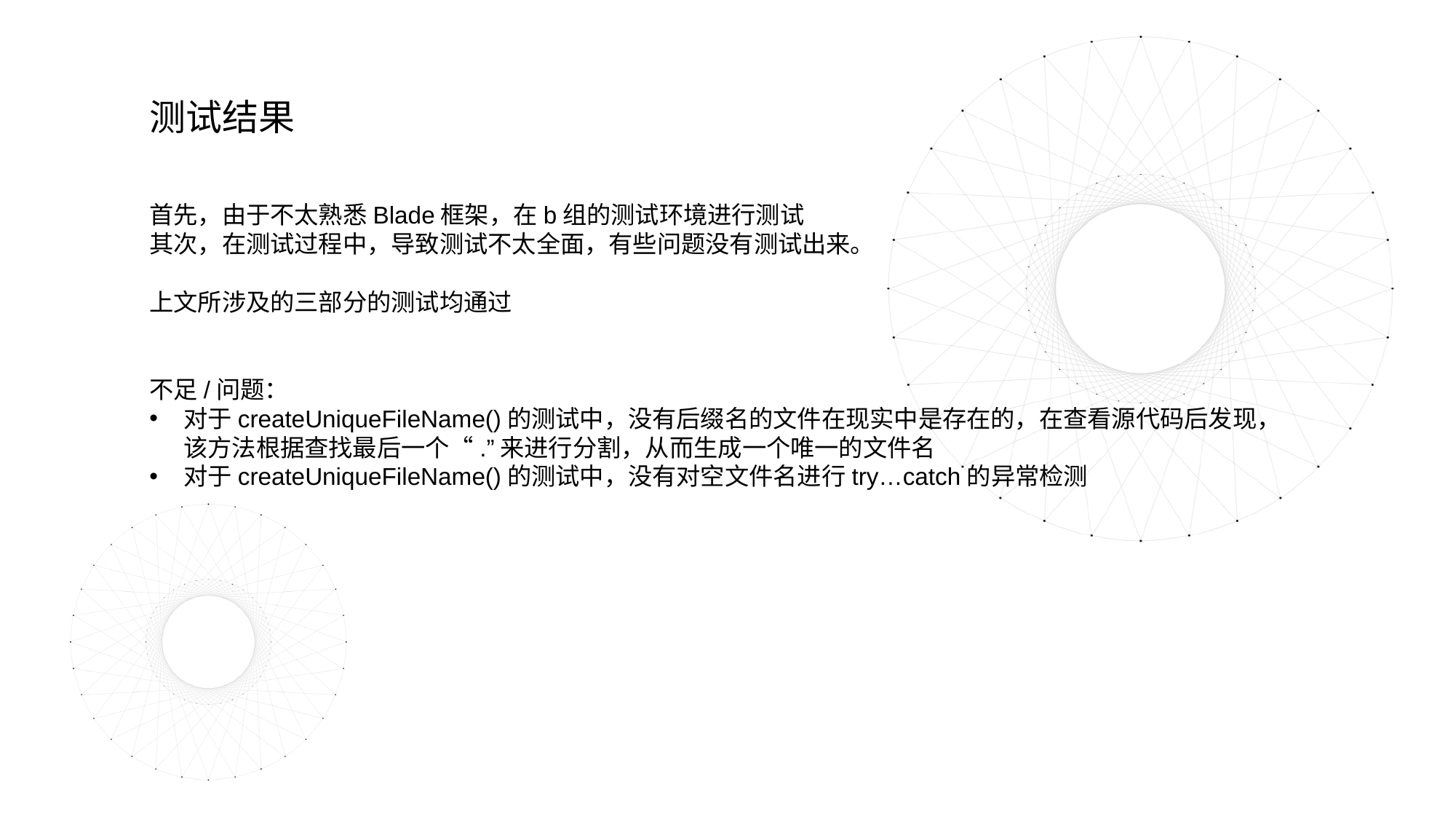

测试结果
首先，由于不太熟悉Blade框架，在b组的测试环境进行测试
其次，在测试过程中，导致测试不太全面，有些问题没有测试出来。

上文所涉及的三部分的测试均通过

不足/问题：
对于createUniqueFileName()的测试中，没有后缀名的文件在现实中是存在的，在查看源代码后发现，该方法根据查找最后一个“.”来进行分割，从而生成一个唯一的文件名
对于createUniqueFileName()的测试中，没有对空文件名进行try…catch的异常检测